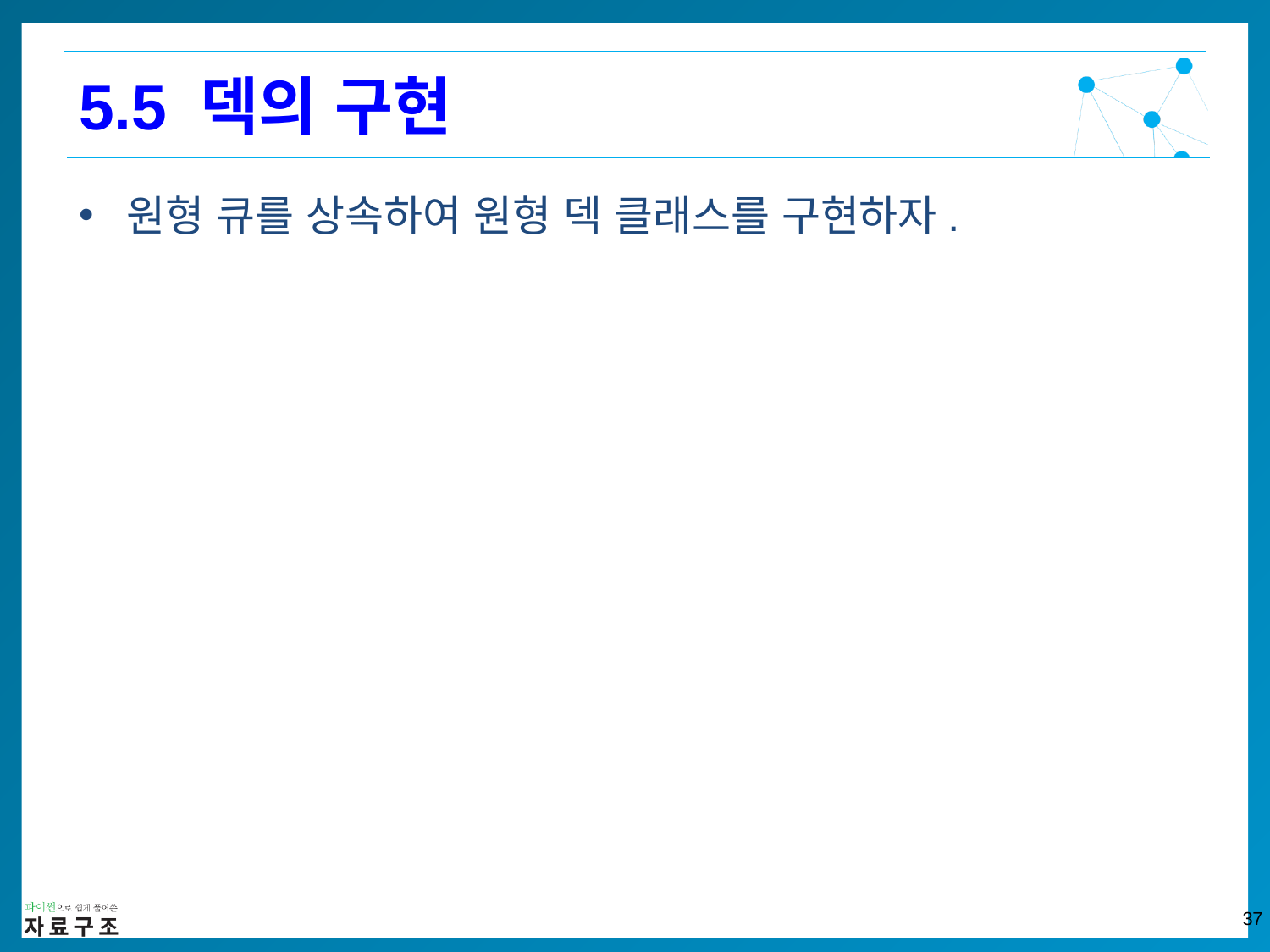

5.5 덱의 구현
원형 큐를 상속하여 원형 덱 클래스를 구현하자.